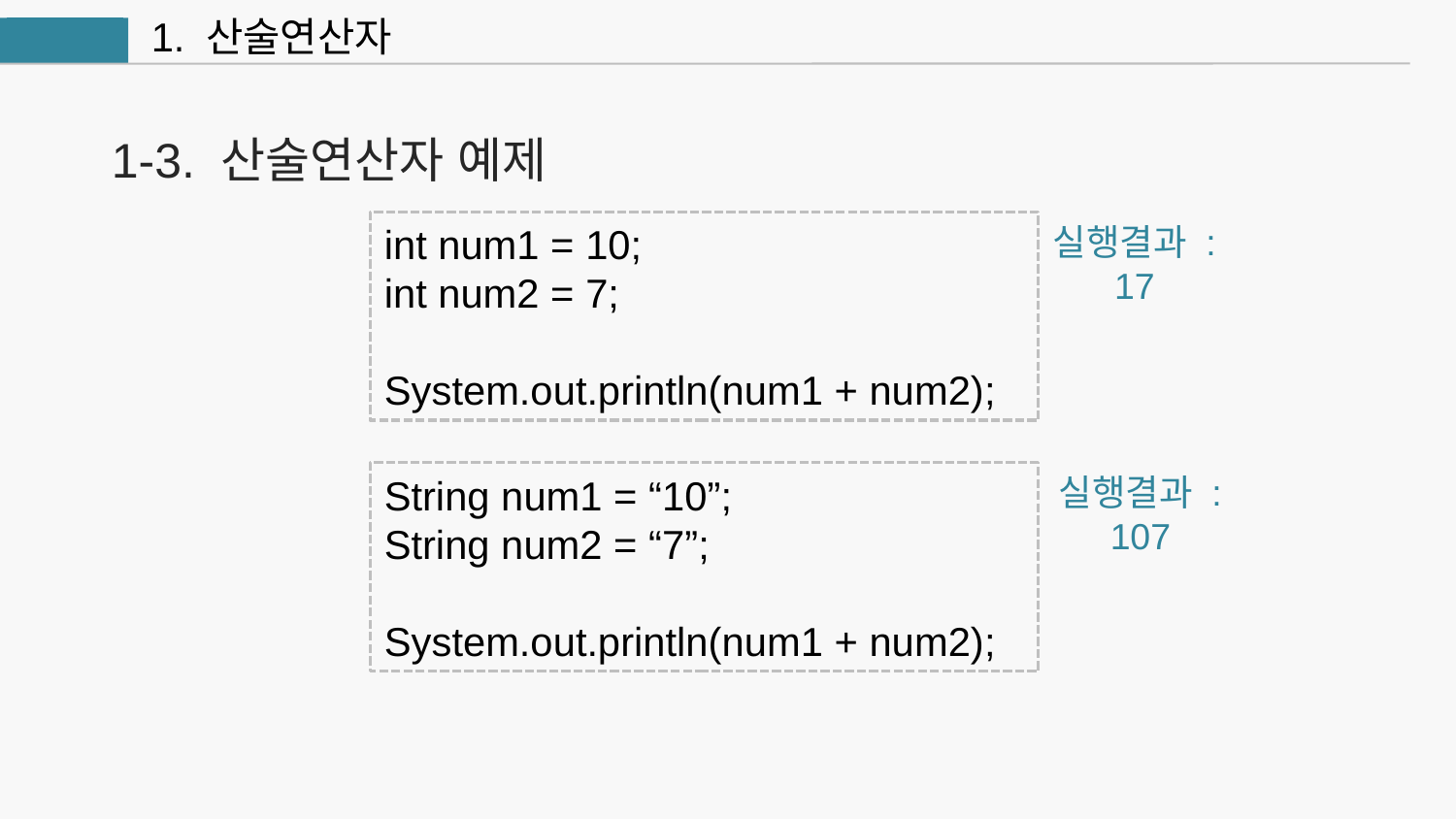

1. 산술연산자

연산자
1-3. 산술연산자 예제
실행결과 :
17
int num1 = 10;
int num2 = 7;

System.out.println(num1 + num2);
실행결과 :
107
String num1 = “10”;
String num2 = “7”;

System.out.println(num1 + num2);